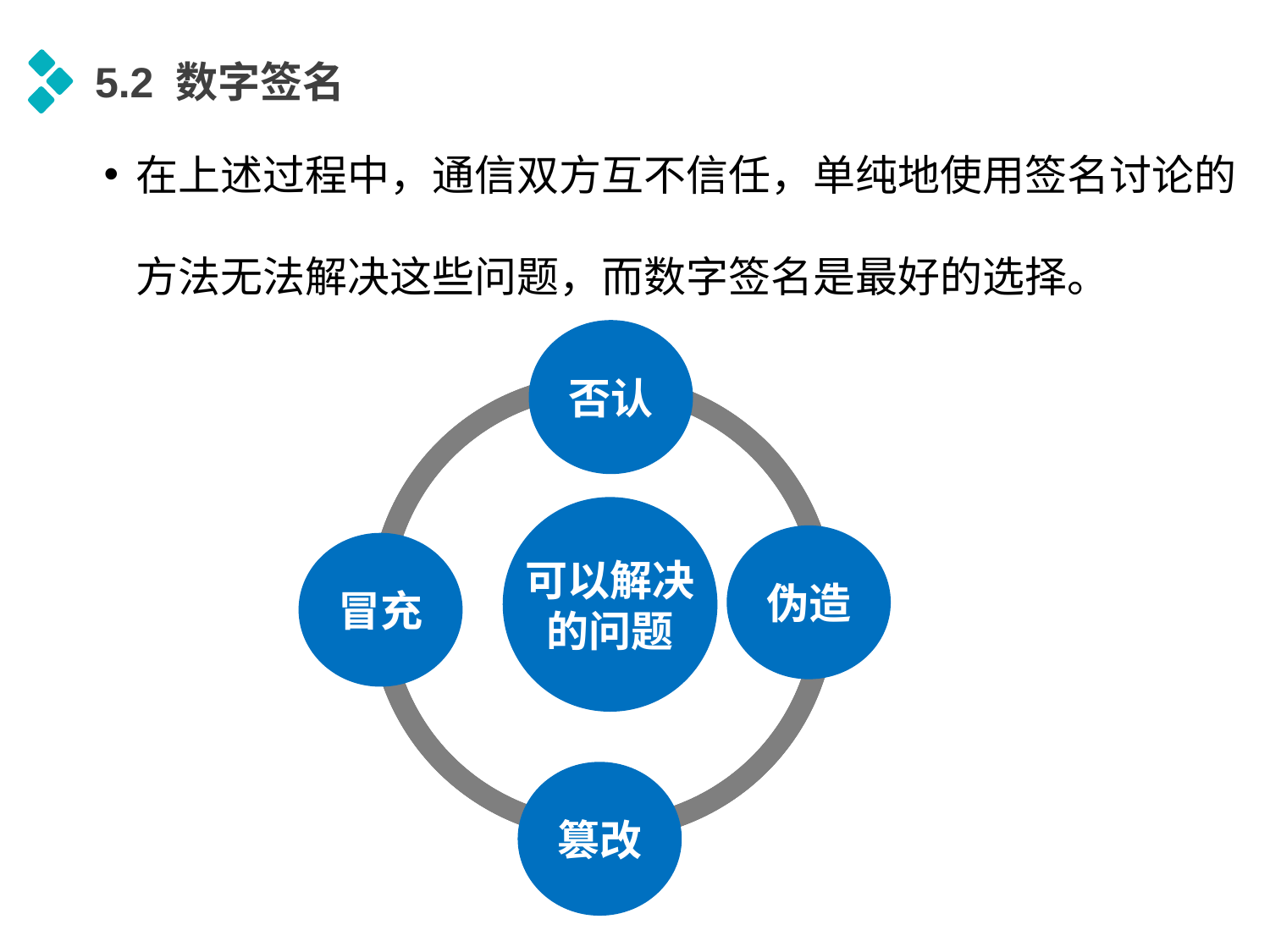

5.2 数字签名

在上述过程中，通信双方互不信任，单纯地使用签名讨论的方法无法解决这些问题，而数字签名是最好的选择。
否认

可以解决的问题
伪造
冒充
篡改